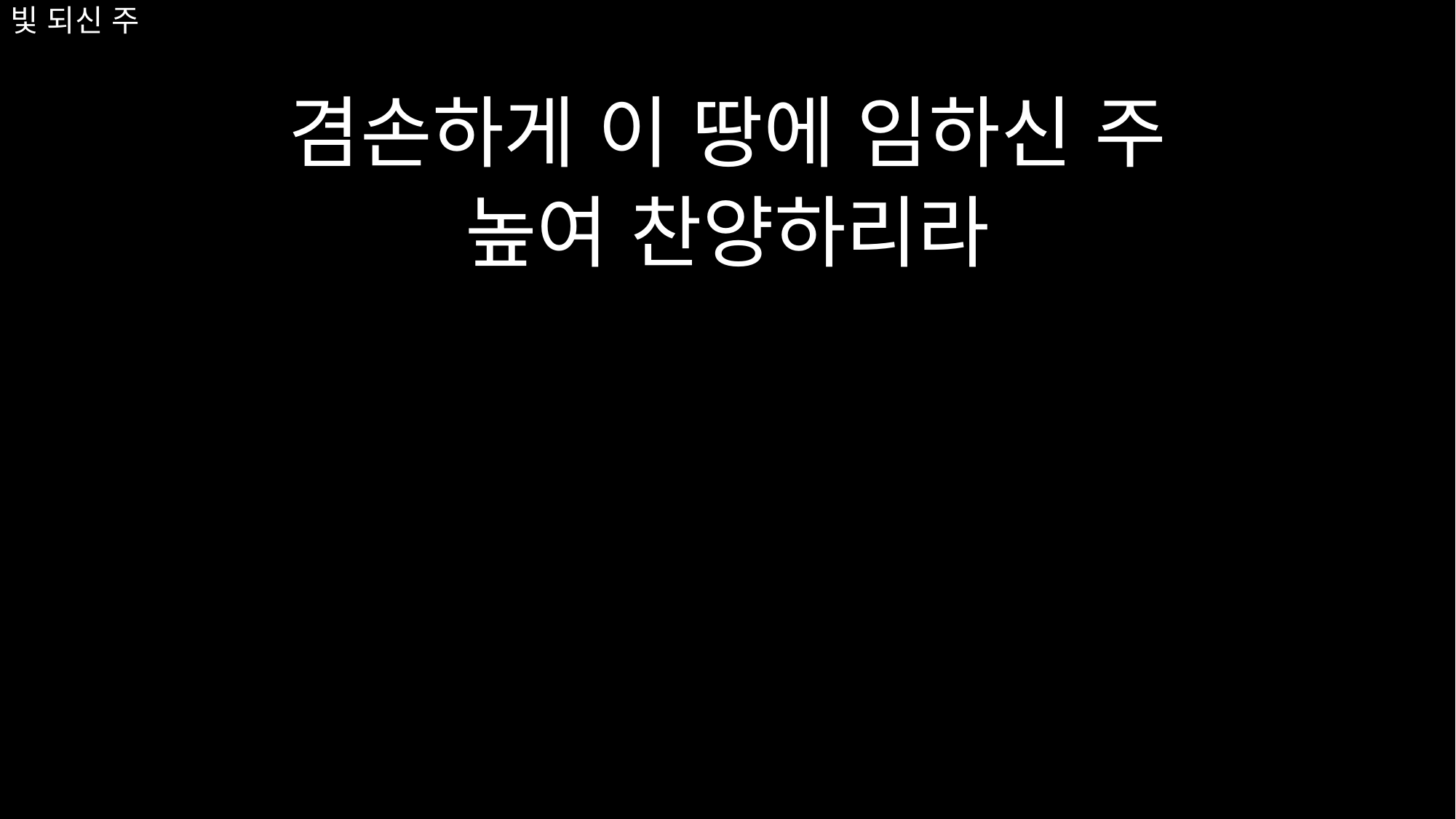

# 빛 되신 주
겸손하게 이 땅에 임하신 주
높여 찬양하리라